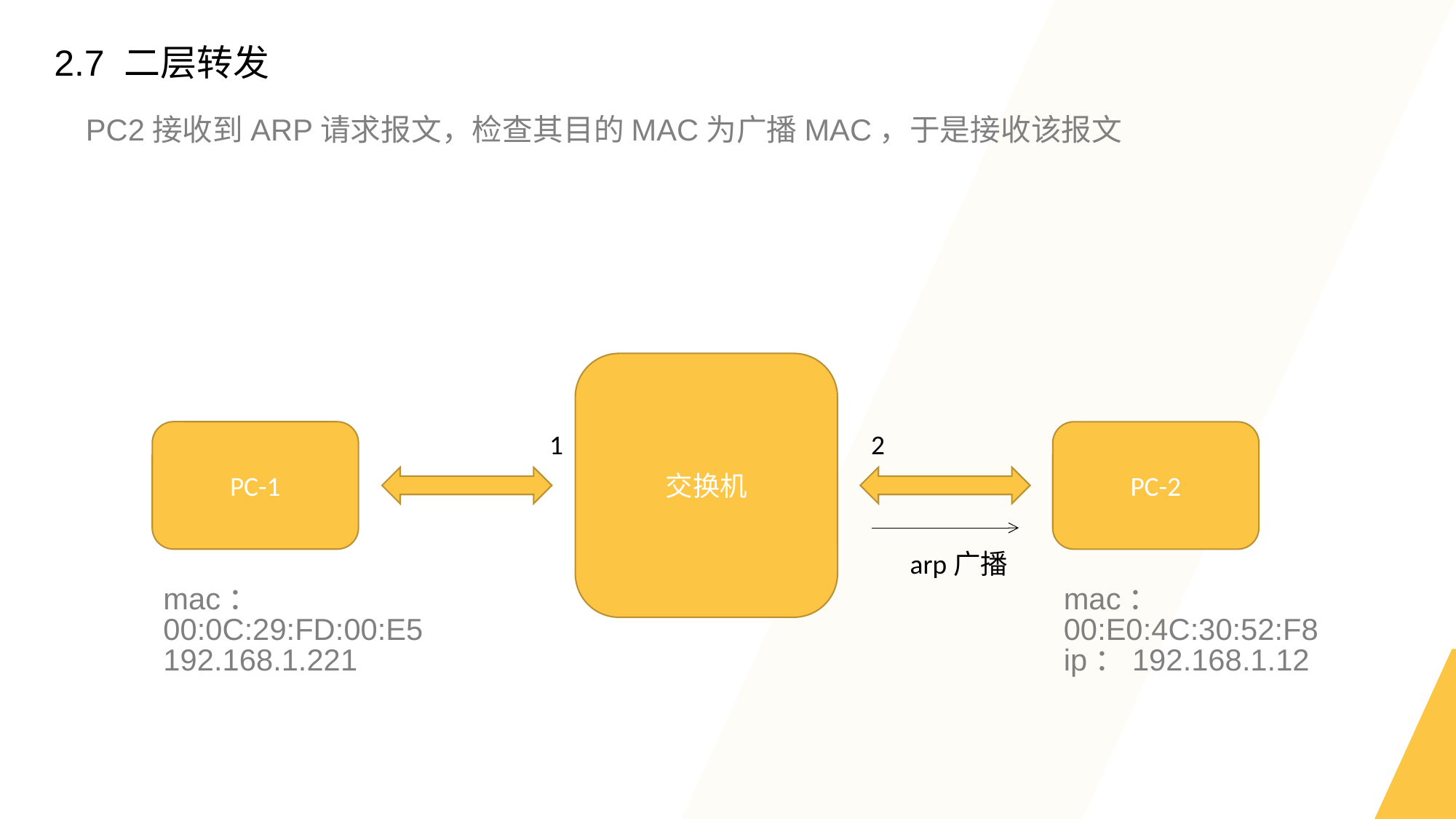

2.7 二层转发

PC2接收到ARP请求报文，检查其目的MAC为广播MAC，于是接收该报文
交换机
PC-1
2
1
PC-2

arp广播
mac：
00:0C:29:FD:00:E5
192.168.1.221

mac：
00:E0:4C:30:52:F8
ip：192.168.1.12